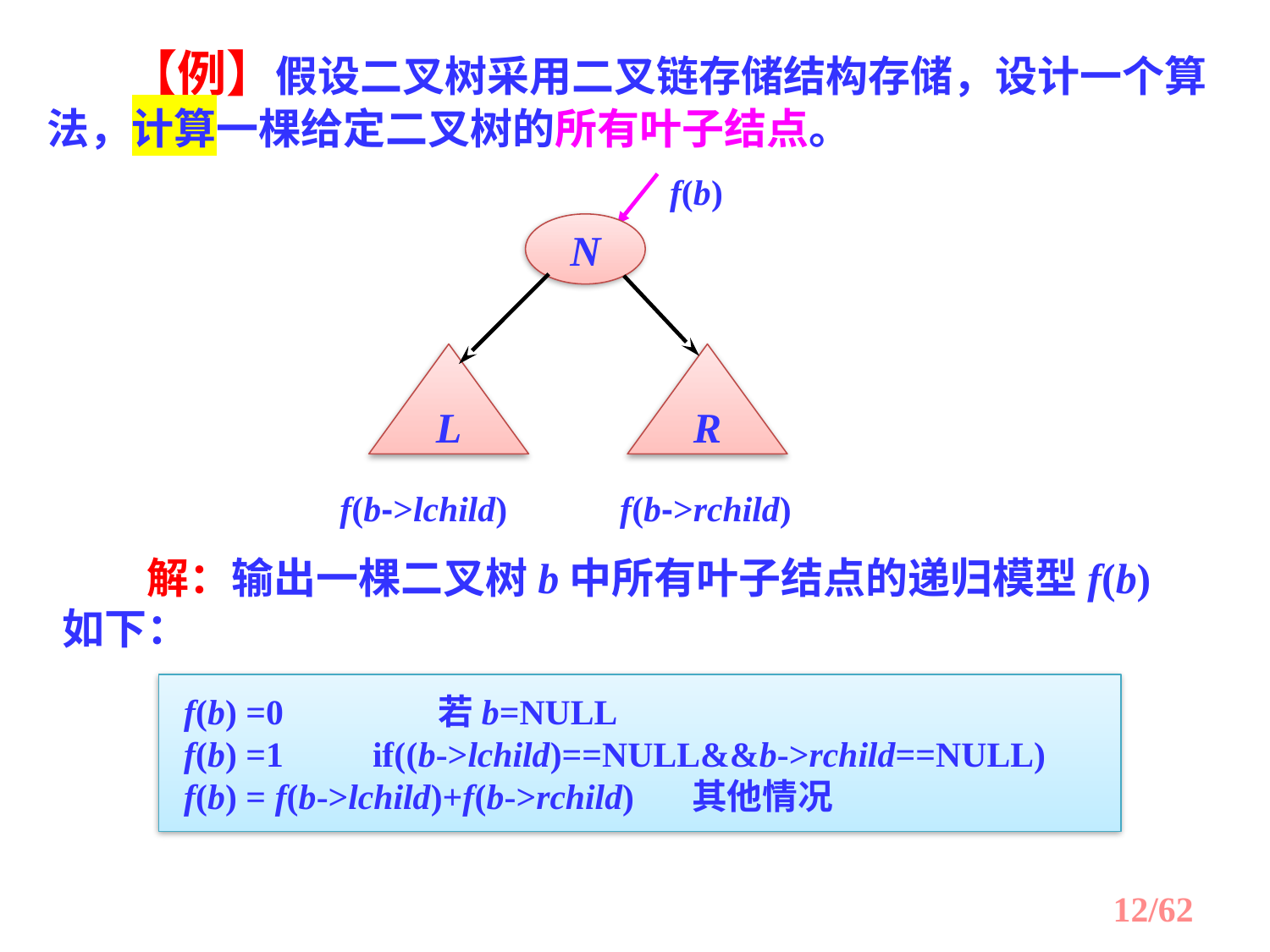

【例】假设二叉树采用二叉链存储结构存储，设计一个算法，计算一棵给定二叉树的所有叶子结点。
f(b)

N

L
R
f(b->lchild)
f(b->rchild)
　　解：输出一棵二叉树b中所有叶子结点的递归模型f(b)如下：
f(b) =0		若b=NULL
f(b) =1          if((b->lchild)==NULL&&b->rchild==NULL)
f(b) = f(b->lchild)+f(b->rchild)	其他情况
12/62